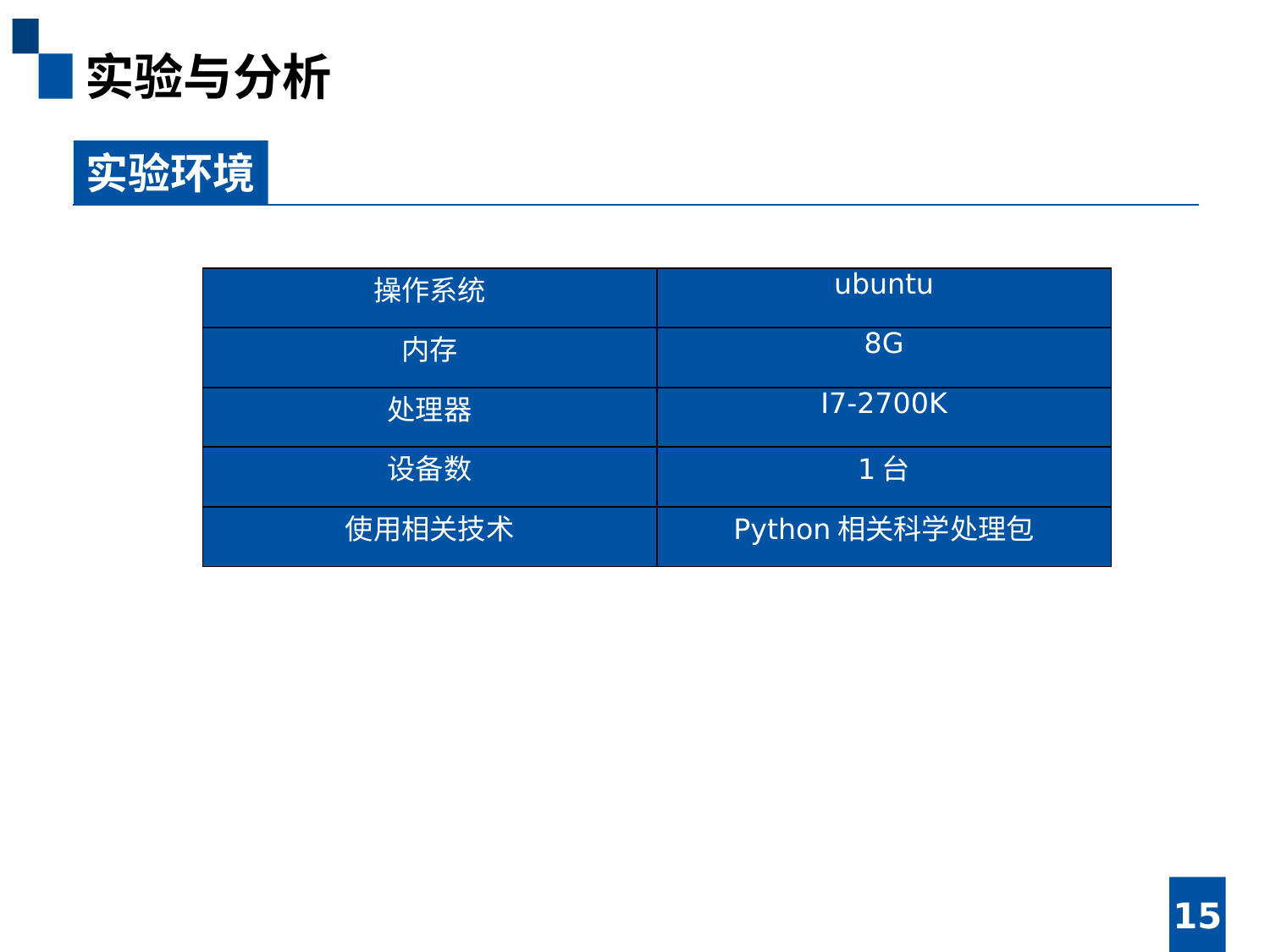

实验与分析
实验环境
| 操作系统 | ubuntu |
| --- | --- |
| 内存 | 8G |
| 处理器 | I7-2700K |
| 设备数 | 1台 |
| 使用相关技术 | Python相关科学处理包 |
15